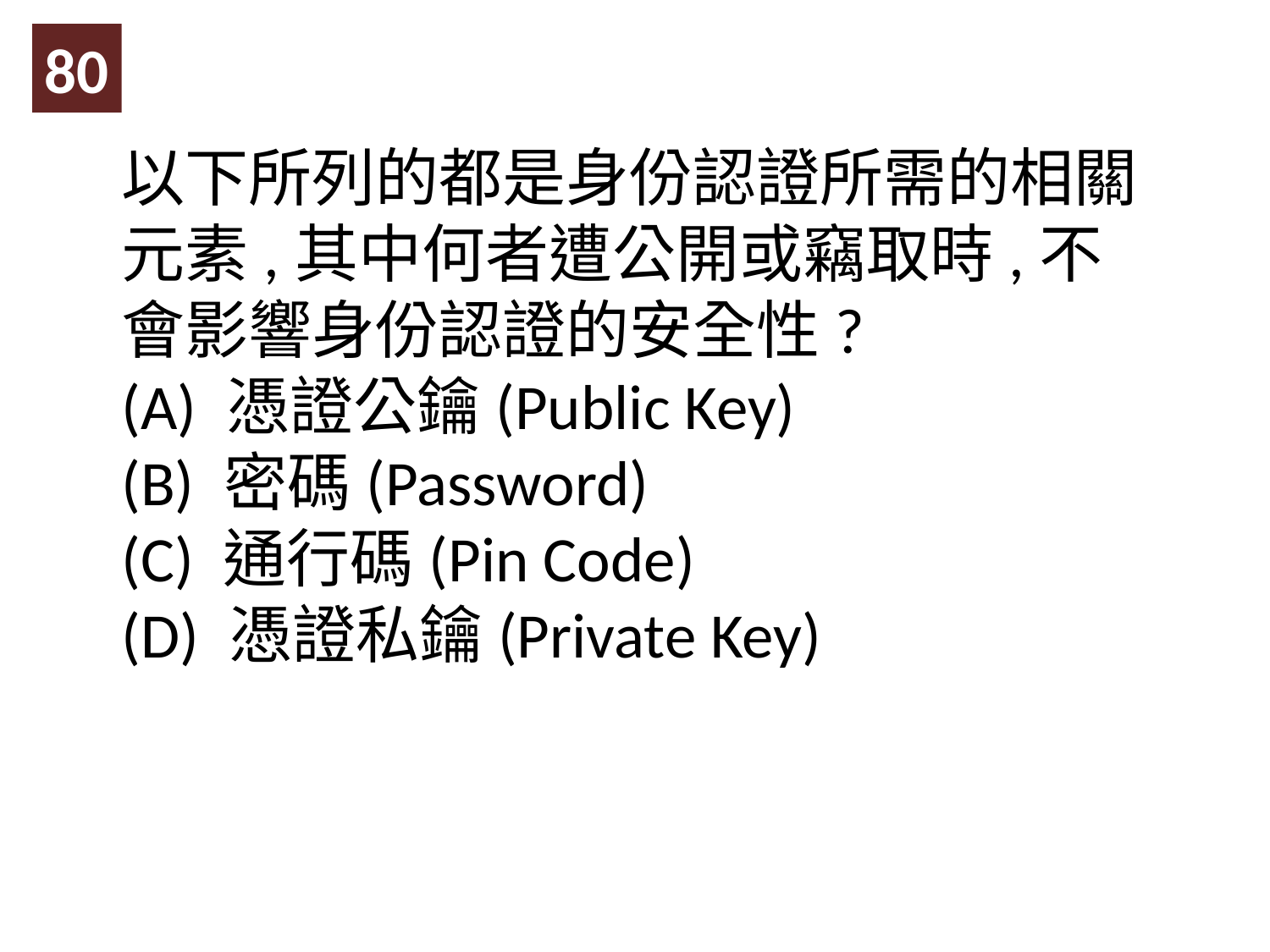

80
以下所列的都是身份認證所需的相關元素,其中何者遭公開或竊取時,不會影響身份認證的安全性?
(A) 憑證公鑰(Public Key)
(B) 密碼(Password)
(C) 通行碼(Pin Code)
(D) 憑證私鑰(Private Key)